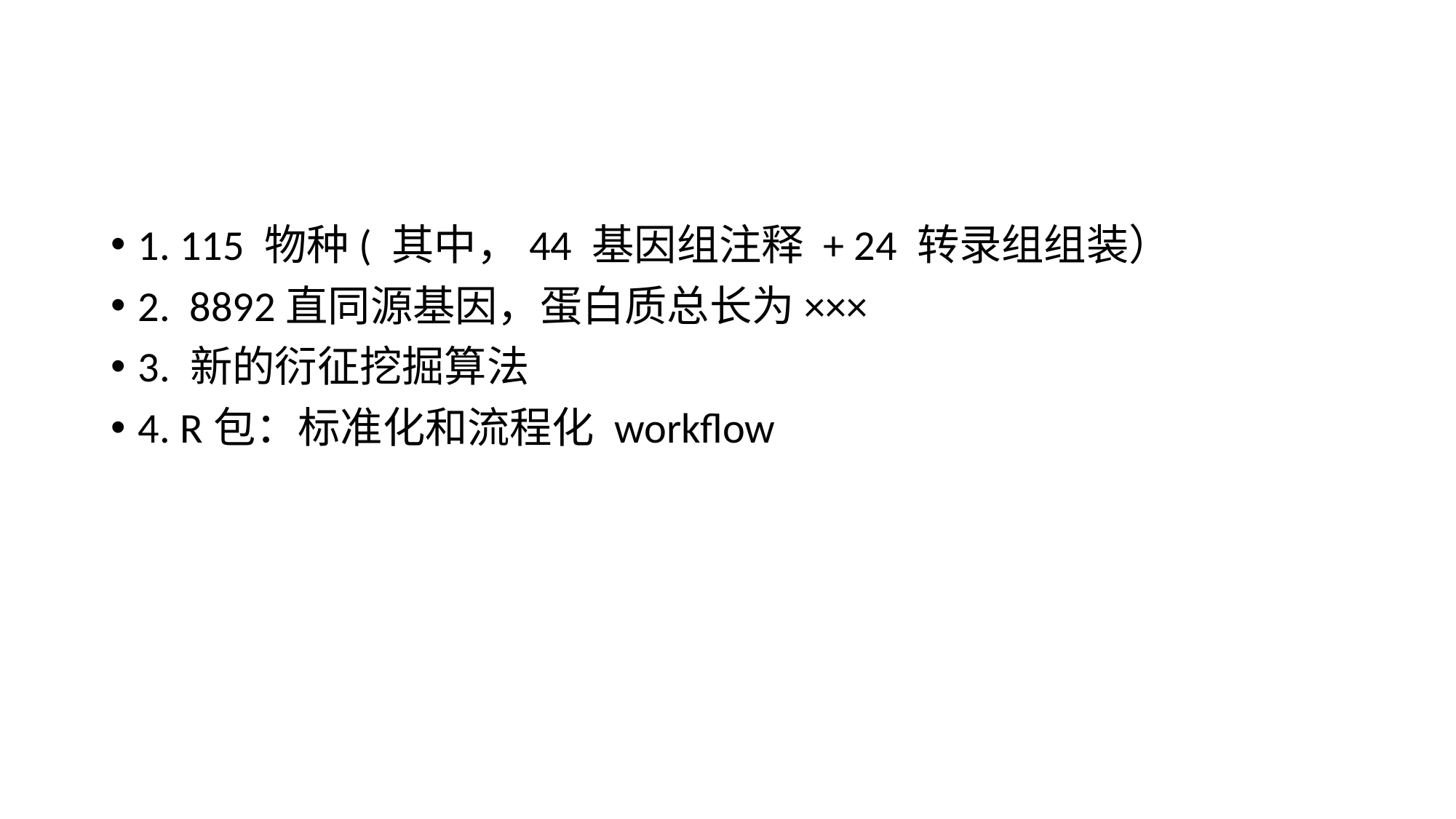

#
1. 115 物种( 其中，44 基因组注释 + 24 转录组组装）
2.  8892直同源基因，蛋白质总长为×××
3. 新的衍征挖掘算法
4. R包：标准化和流程化 workflow